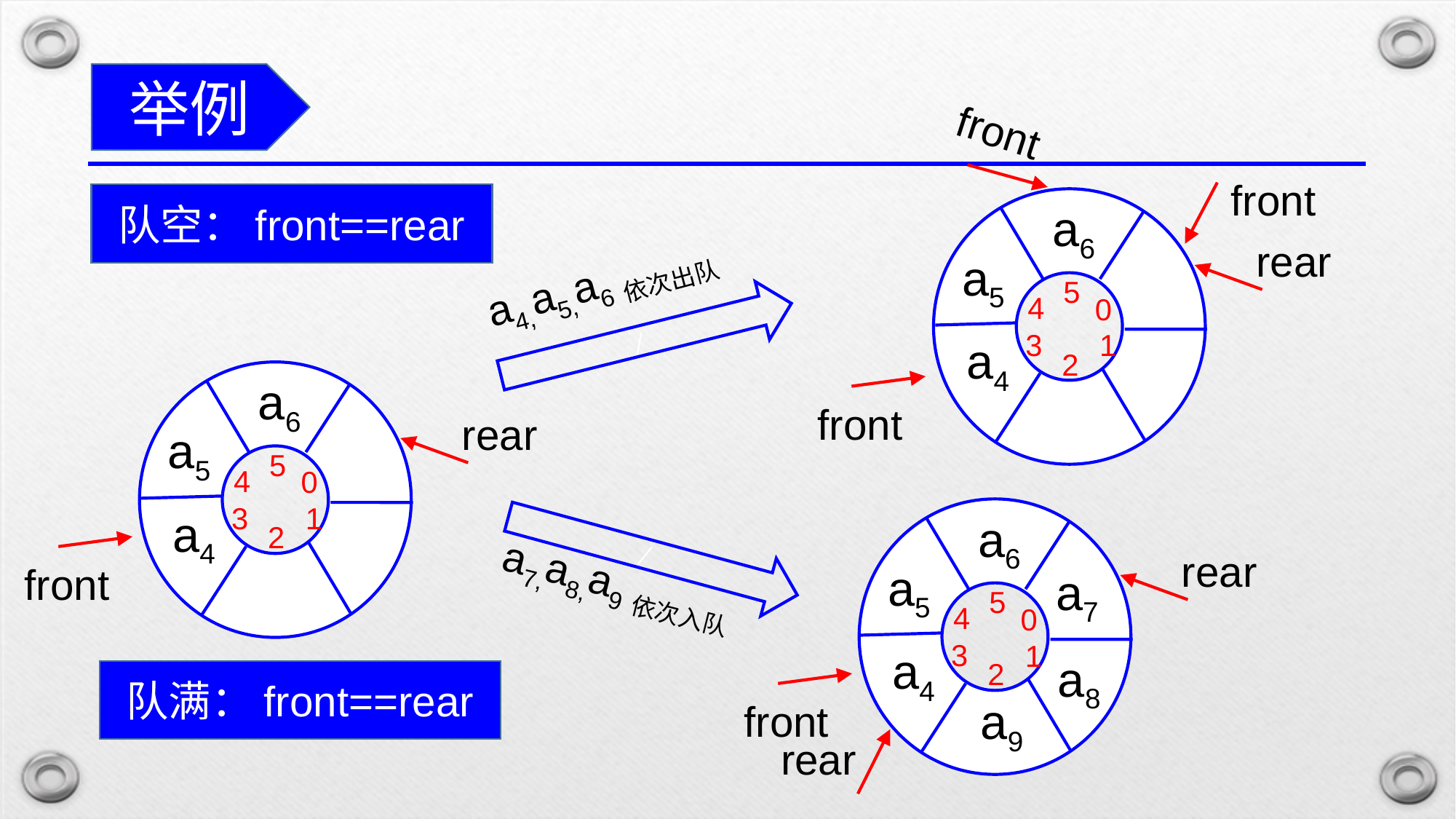

举例
front

front

队空：front==rear

a6

rear
a4,a5,a6依次出队
a5

5
4
0
/

3
1

a4
2

a5
5
4
0

3
1

2

front
a6
rear

a5
5
4
0

3
1

2

a4
a6
/

front
rear

a7,a8,a9依次入队
a7
a4
a8
队满：front==rear

front
a9

rear